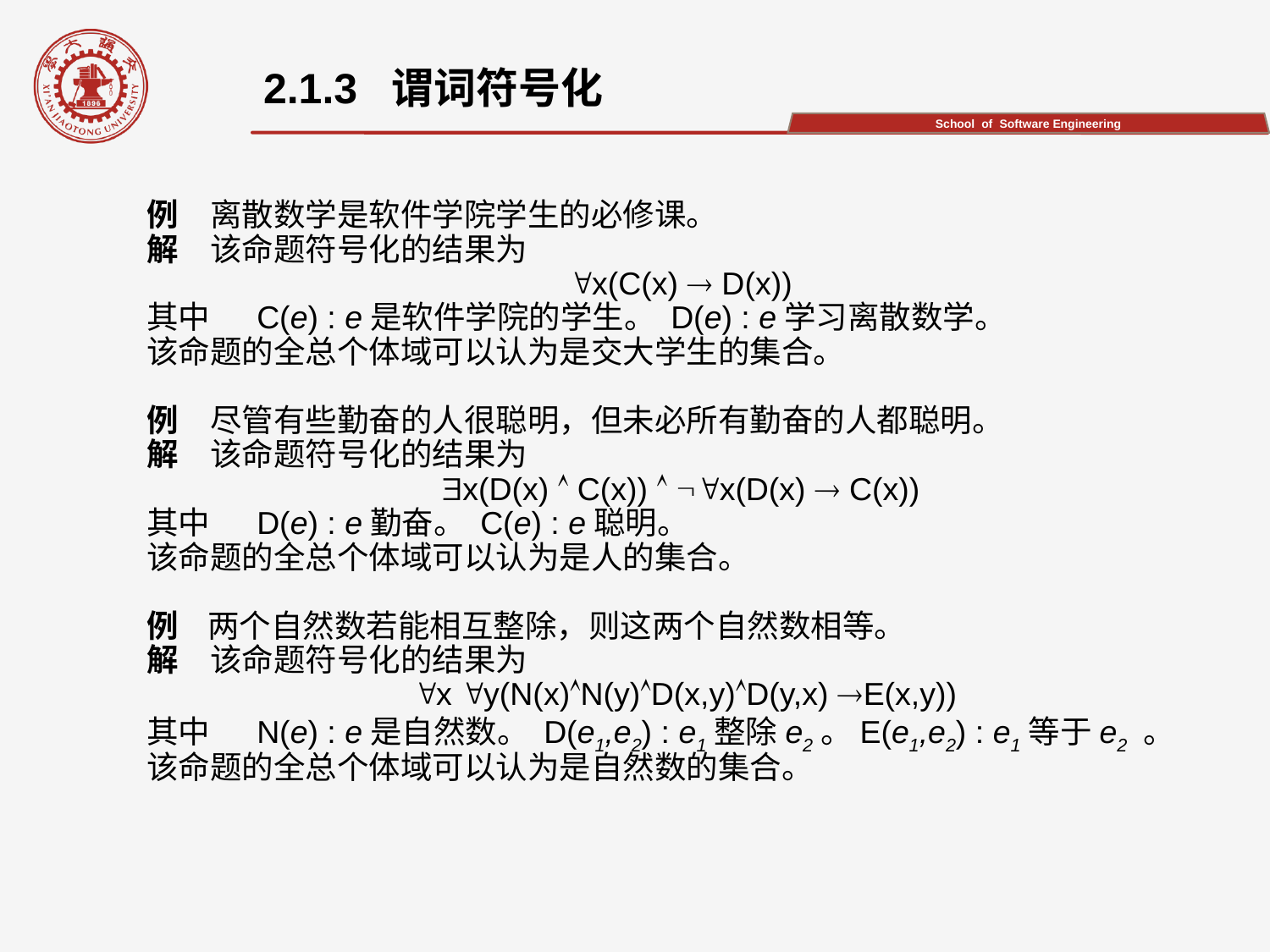

2.1.3  谓词符号化
例　离散数学是软件学院学生的必修课。
解　该命题符号化的结果为
∀x(C(x) → D(x))
其中　 C(e) : e是软件学院的学生。 D(e) : e学习离散数学。
该命题的全总个体域可以认为是交大学生的集合。

例　尽管有些勤奋的人很聪明，但未必所有勤奋的人都聪明。
解　该命题符号化的结果为
∃x(D(x) ∧ C(x)) ∧ ¬∀x(D(x) → C(x))
其中　 D(e) : e勤奋。 C(e) : e聪明。
该命题的全总个体域可以认为是人的集合。

例    两个自然数若能相互整除，则这两个自然数相等。
解　该命题符号化的结果为
 ∀x ∀y(N(x)∧N(y)∧D(x,y)∧D(y,x) →E(x,y))
其中　 N(e) : e是自然数。 D(e1,e2) : e1整除e2。E(e1,e2) : e1等于e2 。
该命题的全总个体域可以认为是自然数的集合。